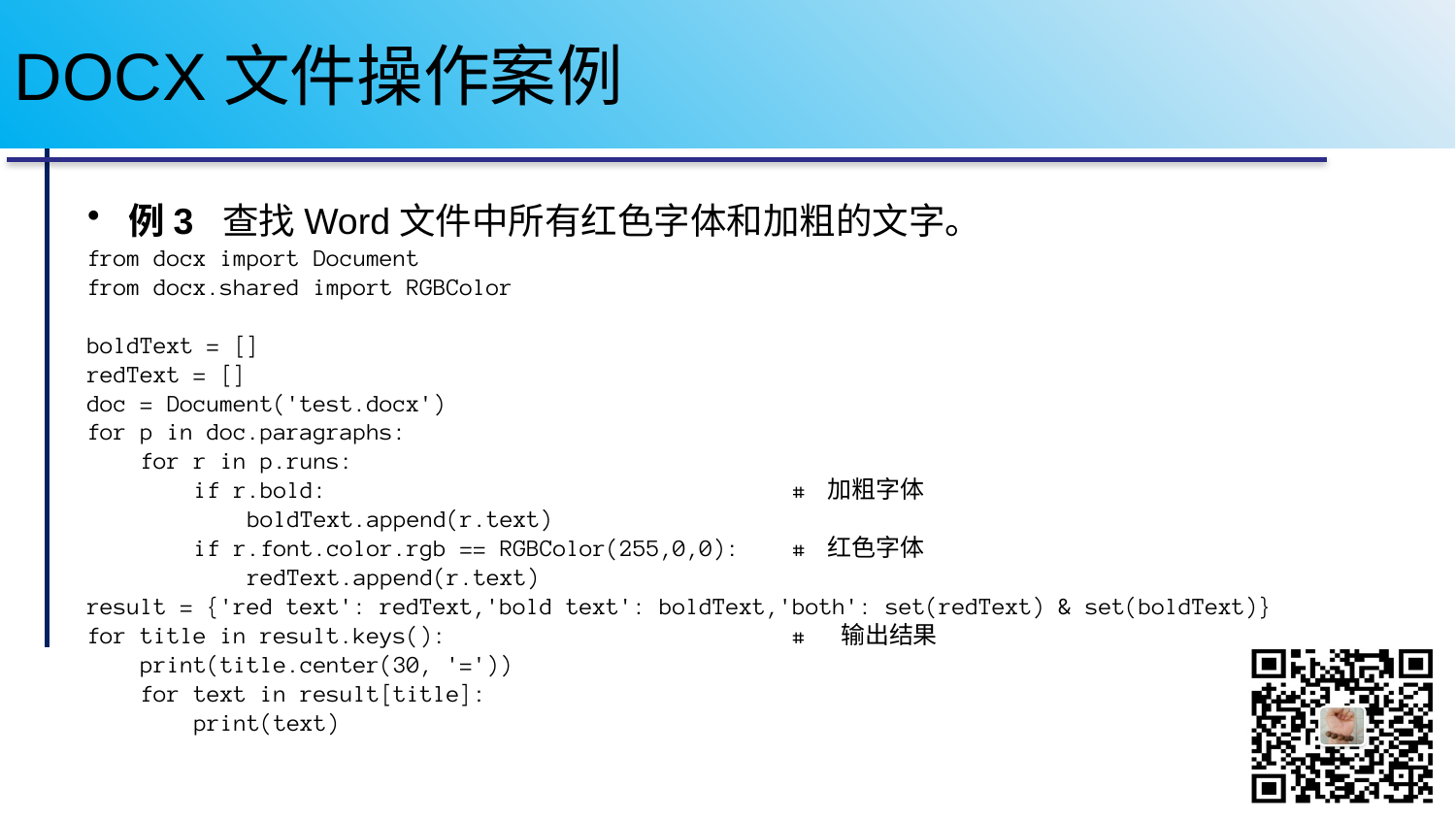

# DOCX文件操作案例
例3  查找Word文件中所有红色字体和加粗的文字。
from docx import Document
from docx.shared import RGBColor

boldText = []
redText = []
doc = Document('test.docx')
for p in doc.paragraphs:
    for r in p.runs:
        if r.bold:                                   # 加粗字体
            boldText.append(r.text)
        if r.font.color.rgb == RGBColor(255,0,0):    # 红色字体
            redText.append(r.text)
result = {'red text': redText,'bold text': boldText,'both': set(redText) & set(boldText)}
for title in result.keys():                          #  输出结果
    print(title.center(30, '='))
    for text in result[title]:
        print(text)